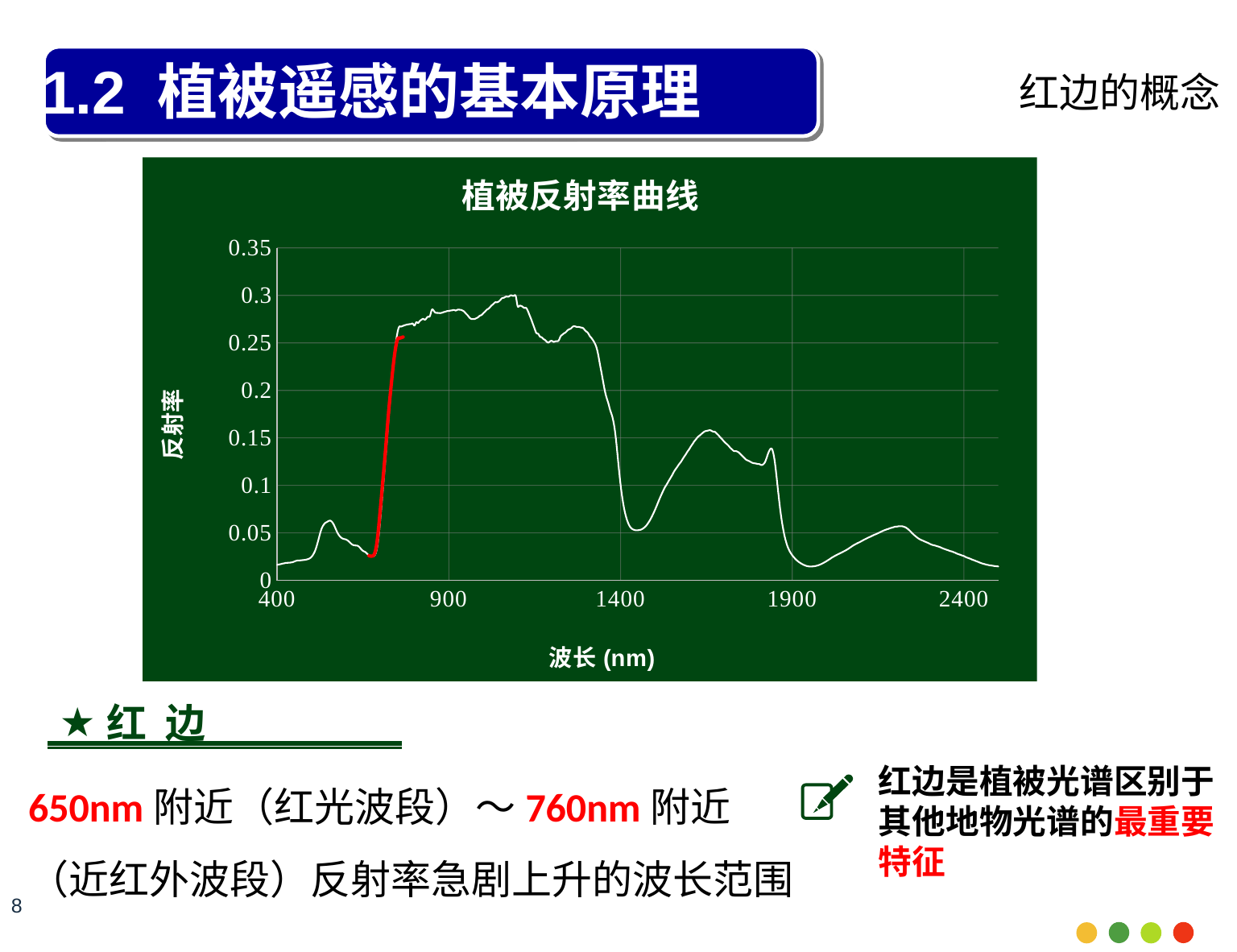

1.2 植被遥感的基本原理
红边的概念

### Chart: 植被反射率曲线

| Category |  |
|---|---|
红边的概念

### Chart

| Category |  |
|---|---|
红  边
1.2 植被遥感的基本原理
650nm附近（红光波段）～760nm附近（近红外波段）反射率急剧上升的波长范围

红边是植被光谱区别于其他地物光谱的最重要特征